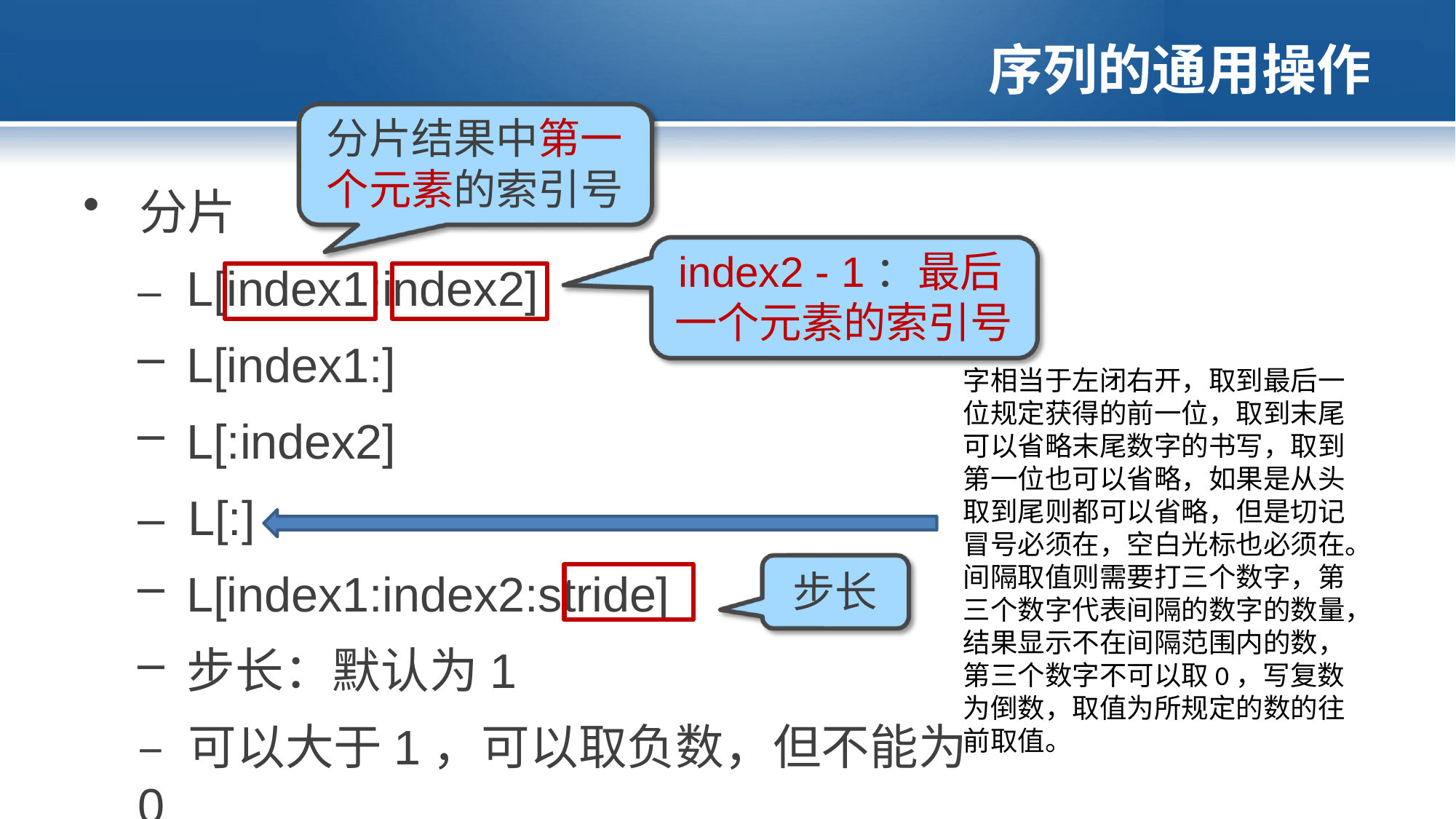

# 序列的通用操作

分片结果中第一 个元素的索引号
分片

index2 - 1：最后 一个元素的索引号
–	L[index1:index2]

L[index1:]
L[:index2]
–	L[:]
字相当于左闭右开，取到最后一位规定获得的前一位，取到末尾可以省略末尾数字的书写，取到第一位也可以省略，如果是从头取到尾则都可以省略，但是切记冒号必须在，空白光标也必须在。
间隔取值则需要打三个数字，第三个数字代表间隔的数字的数量，结果显示不在间隔范围内的数，第三个数字不可以取0，写复数为倒数，取值为所规定的数的往前取值。

L[index1:index2:stride]
步长：默认为1

步长

–	可以大于1，可以取负数，但不能为0